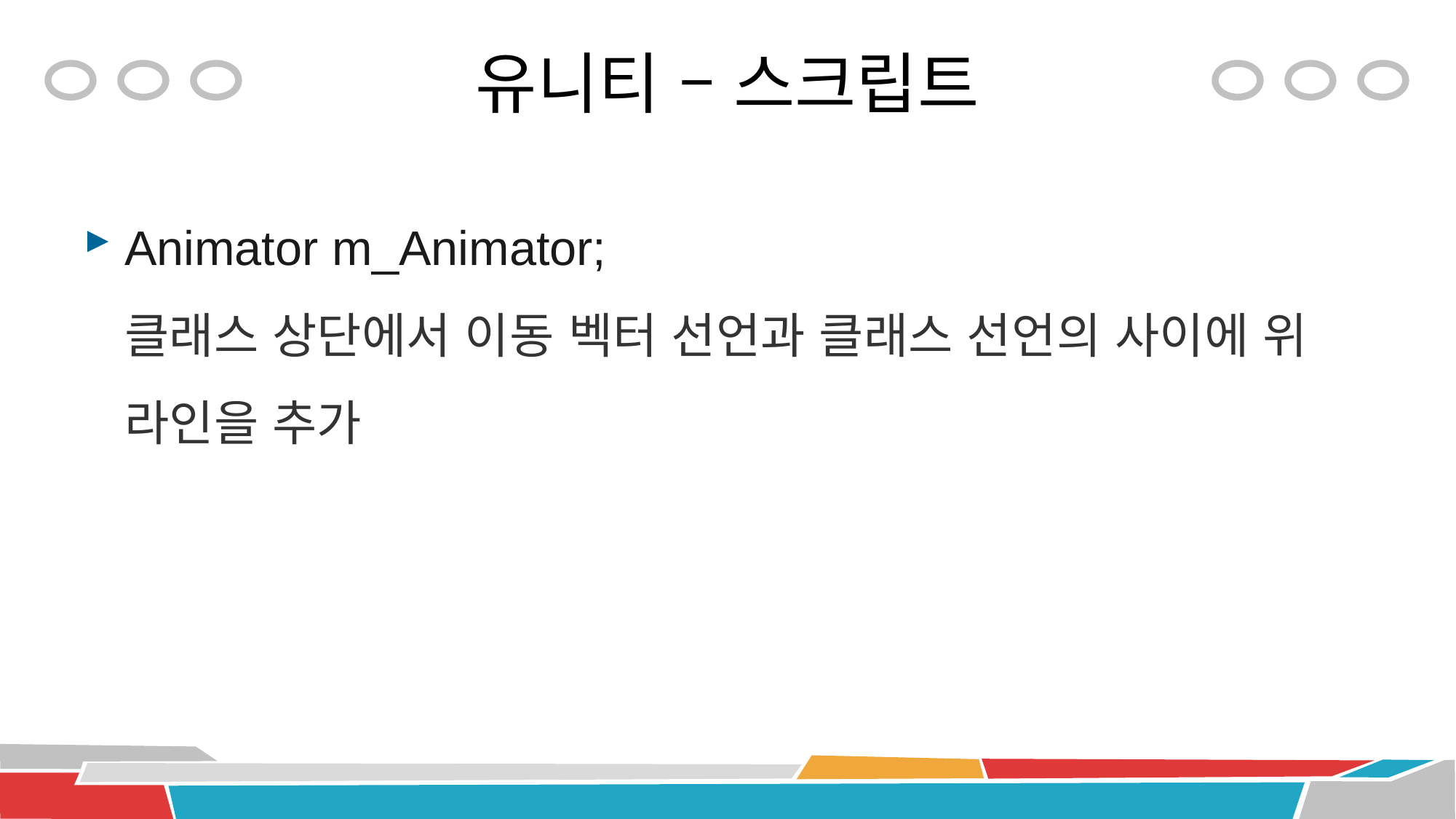

# 유니티 – 스크립트
Animator m_Animator;
클래스 상단에서 이동 벡터 선언과 클래스 선언의 사이에 위 라인을 추가